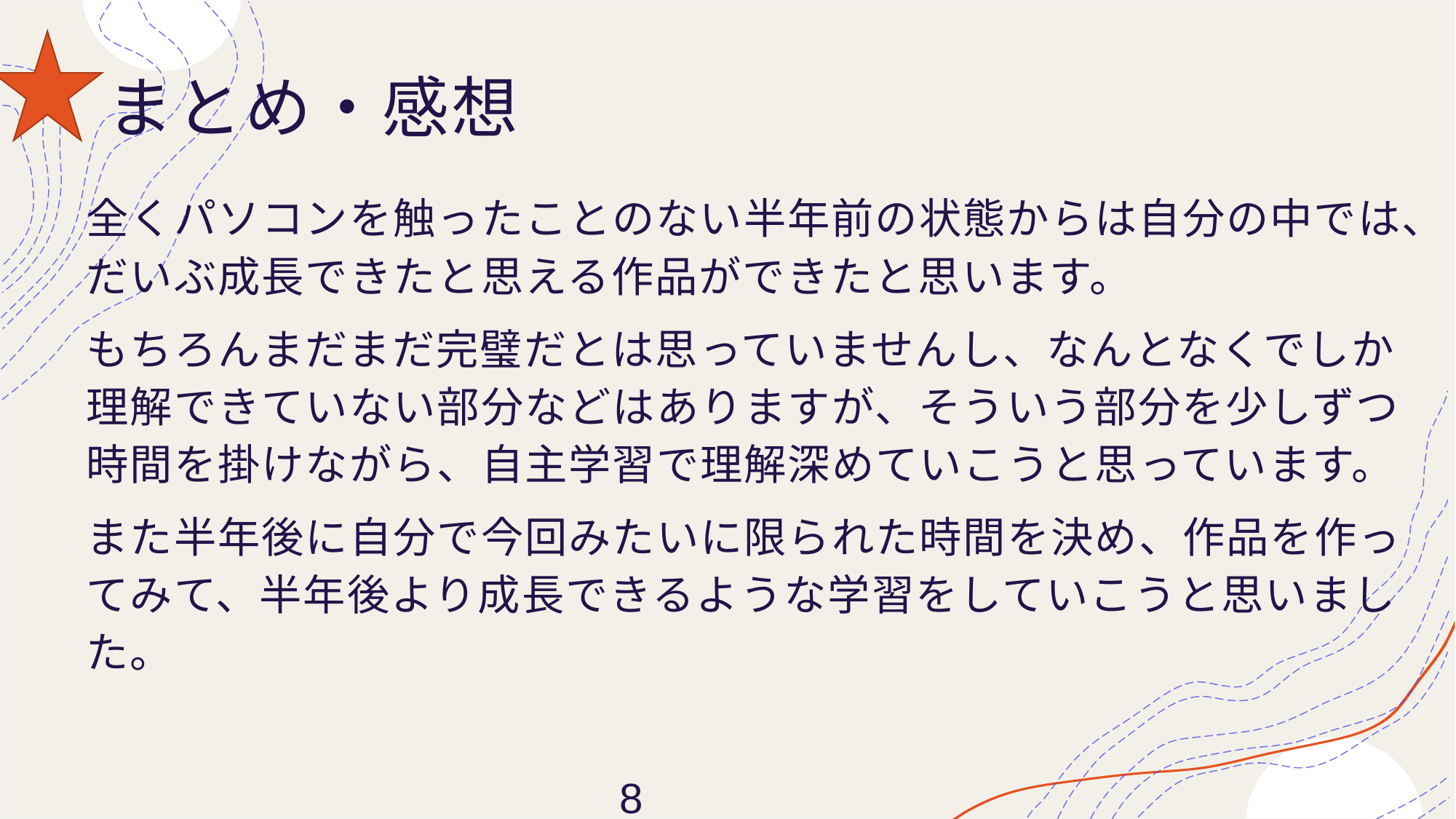

# まとめ・感想

全くパソコンを触ったことのない半年前の状態からは自分の中では、だいぶ成長できたと思える作品ができたと思います。
もちろんまだまだ完璧だとは思っていませんし、なんとなくでしか理解できていない部分などはありますが、そういう部分を少しずつ時間を掛けながら、自主学習で理解深めていこうと思っています。
また半年後に自分で今回みたいに限られた時間を決め、作品を作ってみて、半年後より成長できるような学習をしていこうと思いました。

                                        8